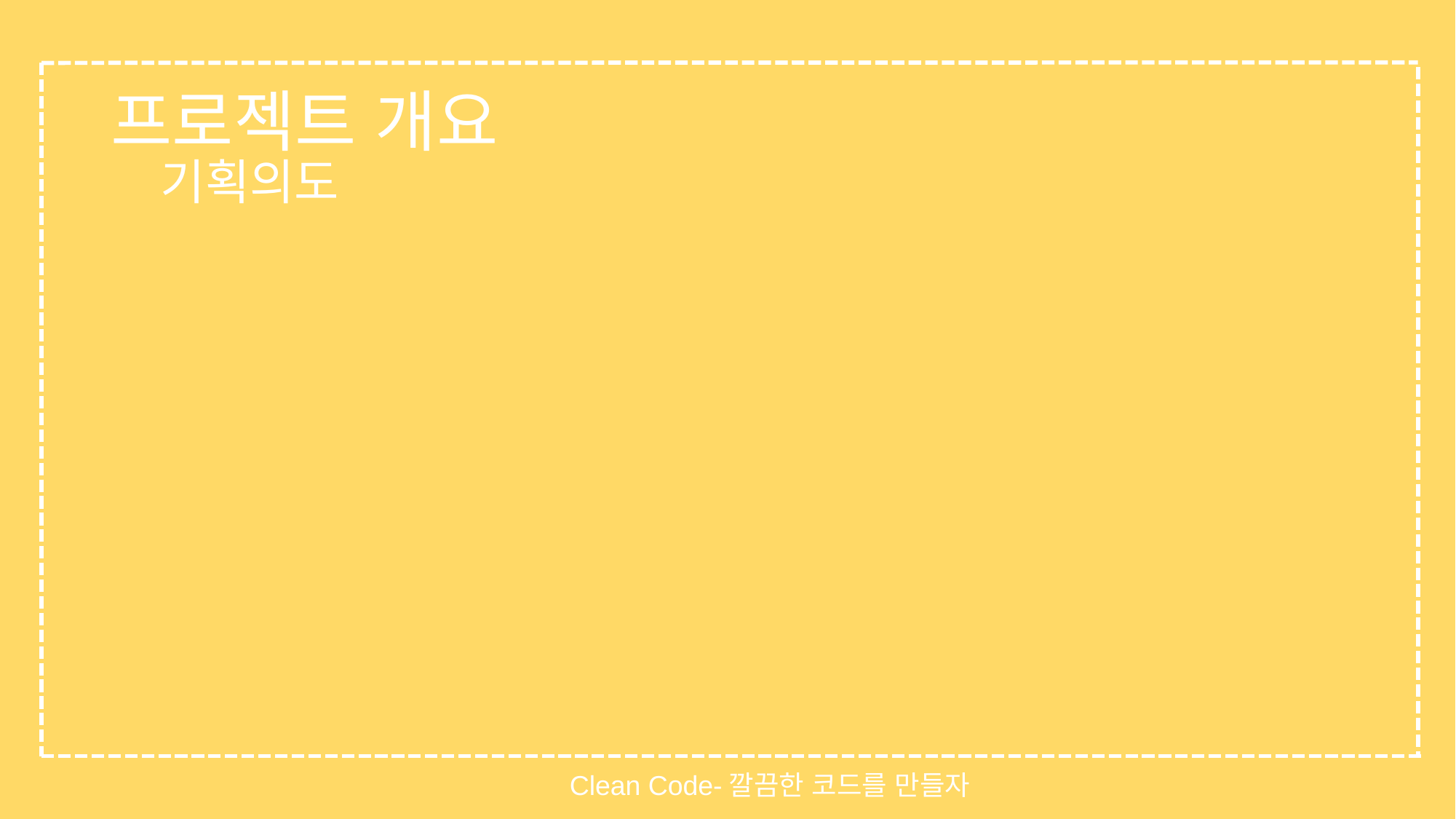

프로젝트 개요

기획의도

Clean Code-깔끔한 코드를 만들자